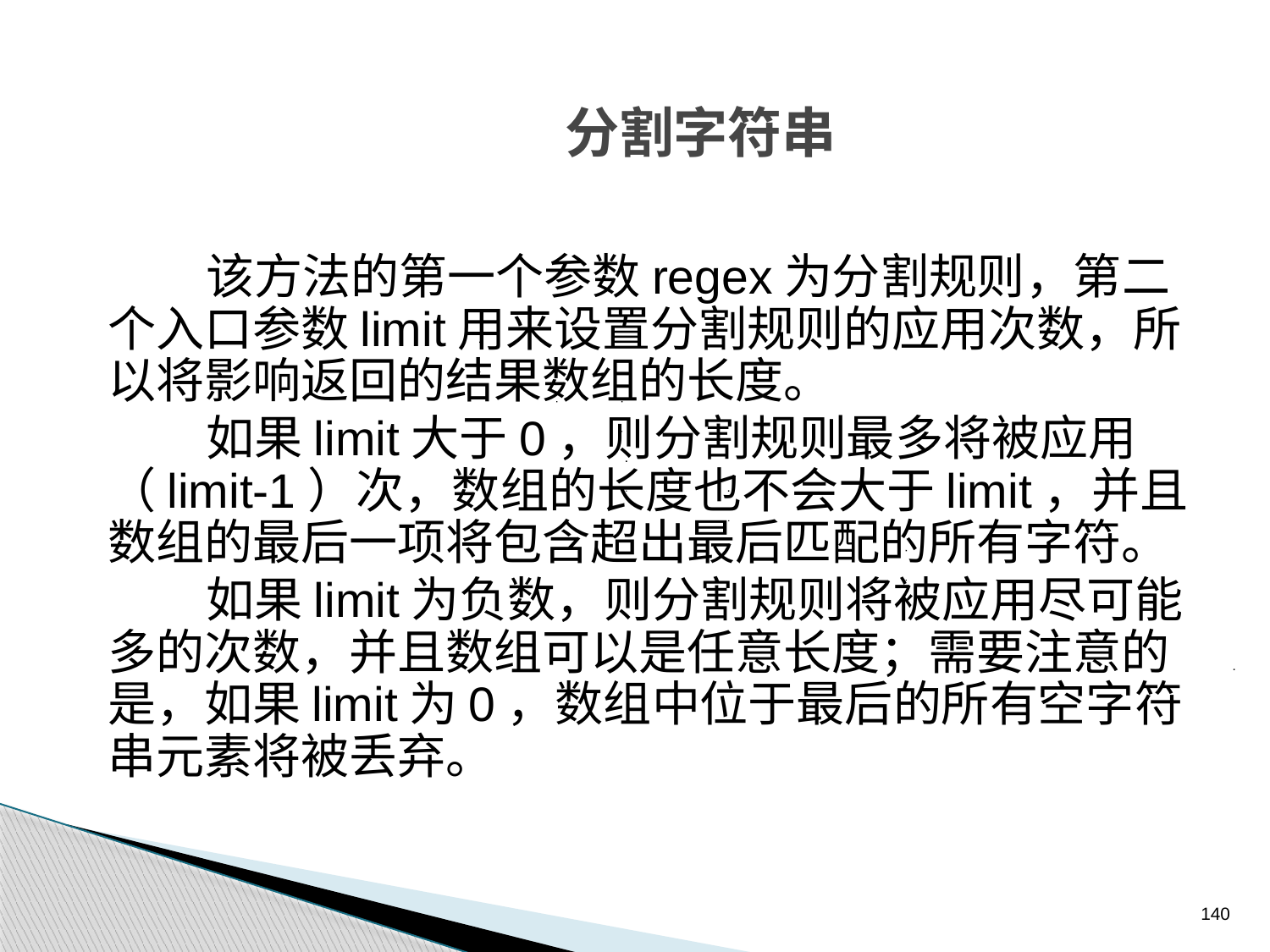

# 分割字符串

该方法的第一个参数regex为分割规则，第二个入口参数limit用来设置分割规则的应用次数，所以将影响返回的结果数组的长度。
如果limit大于0，则分割规则最多将被应用（limit-1）次，数组的长度也不会大于limit，并且数组的最后一项将包含超出最后匹配的所有字符。
如果limit为负数，则分割规则将被应用尽可能多的次数，并且数组可以是任意长度；需要注意的是，如果limit为0，数组中位于最后的所有空字符串元素将被丢弃。

140